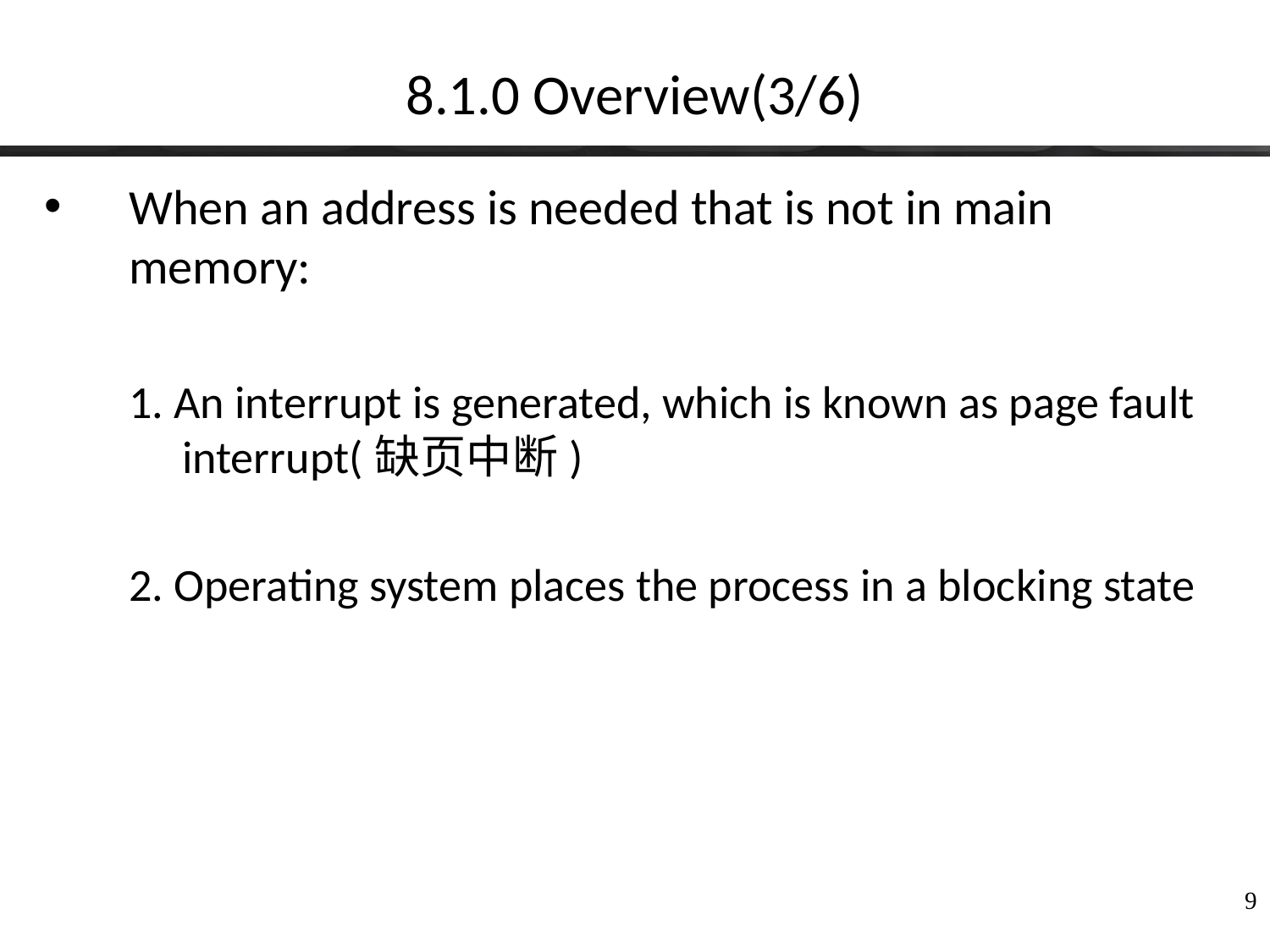

# 8.1.0 Overview(3/6)
When an address is needed that is not in main memory:

  1. An interrupt is generated, which is known as page fault interrupt(缺页中断)

  2. Operating system places the process in a blocking state

9